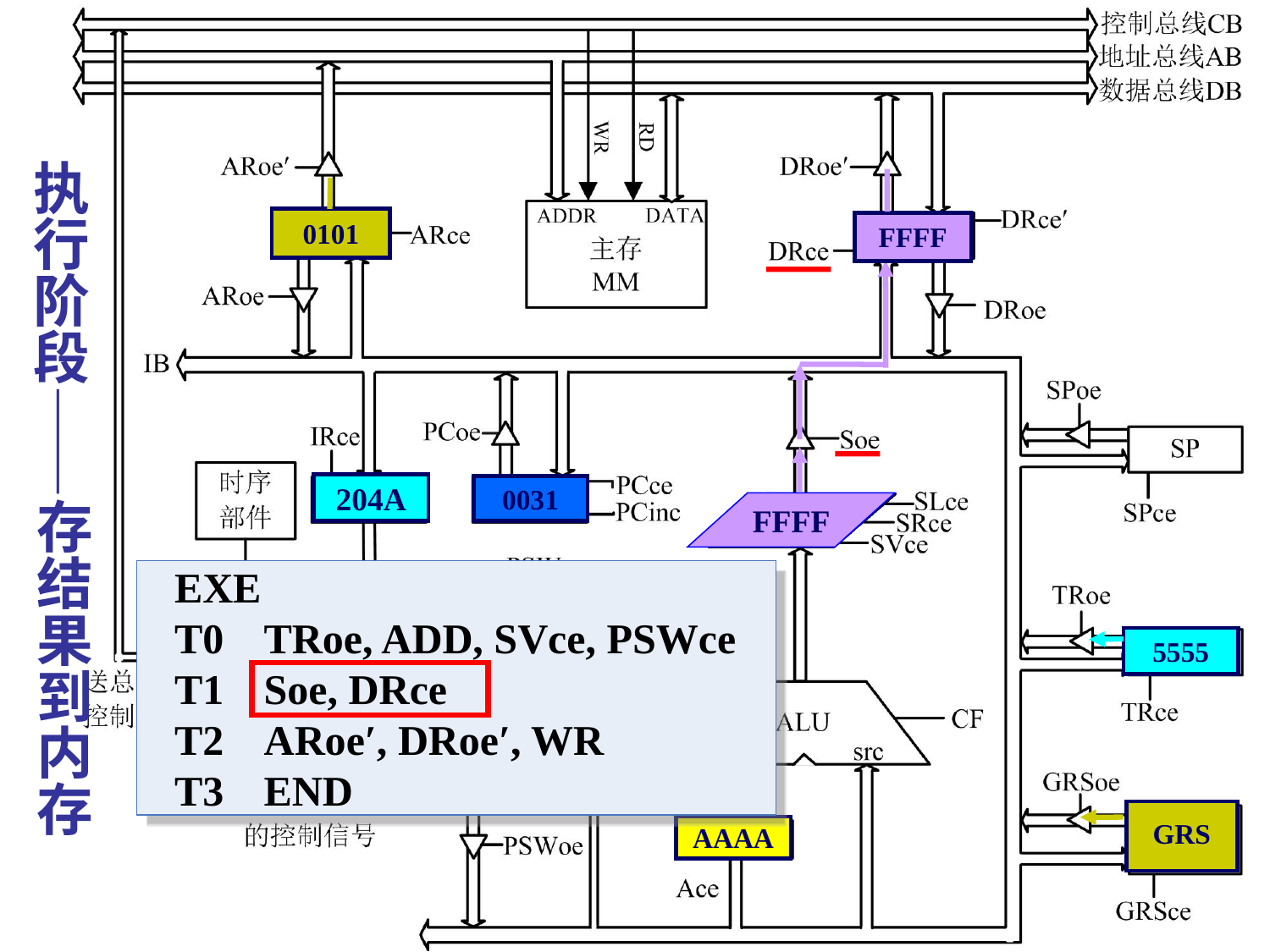

# 执行阶段——存结果到内存

0101
FFFF
AAAA

204A
0031
FFFF
EXE
T0	TRoe, ADD, SVce, PSWce
T1	Soe, DRce
T2	ARoe′, DRoe′, WR
T3	END
PSW

5555

GRS
AAAA

24